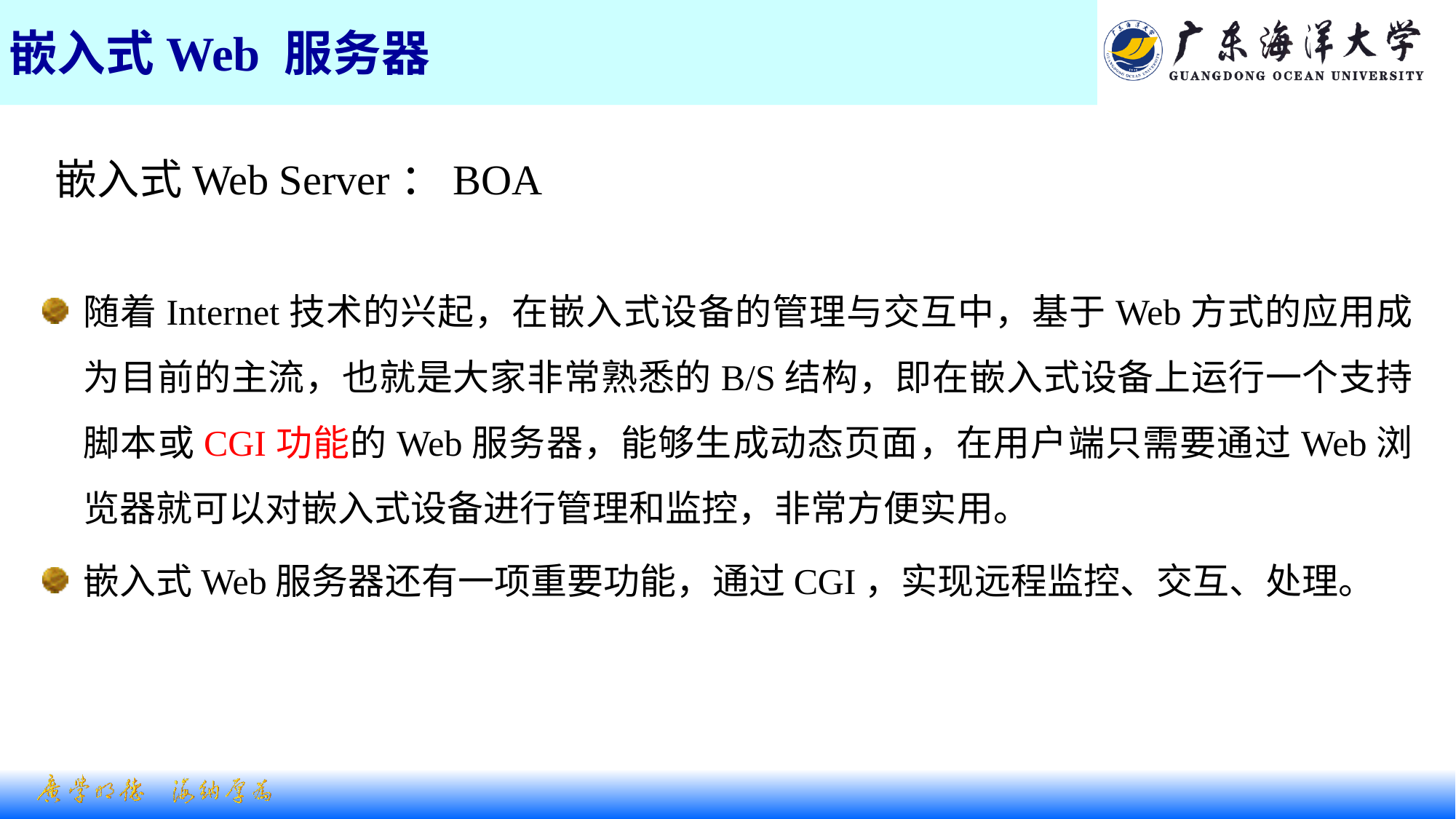

# 嵌入式Web 服务器
嵌入式Web Server：BOA
随着Internet技术的兴起，在嵌入式设备的管理与交互中，基于Web方式的应用成为目前的主流，也就是大家非常熟悉的B/S结构，即在嵌入式设备上运行一个支持脚本或CGI功能的Web服务器，能够生成动态页面，在用户端只需要通过Web浏览器就可以对嵌入式设备进行管理和监控，非常方便实用。
嵌入式Web服务器还有一项重要功能，通过CGI，实现远程监控、交互、处理。